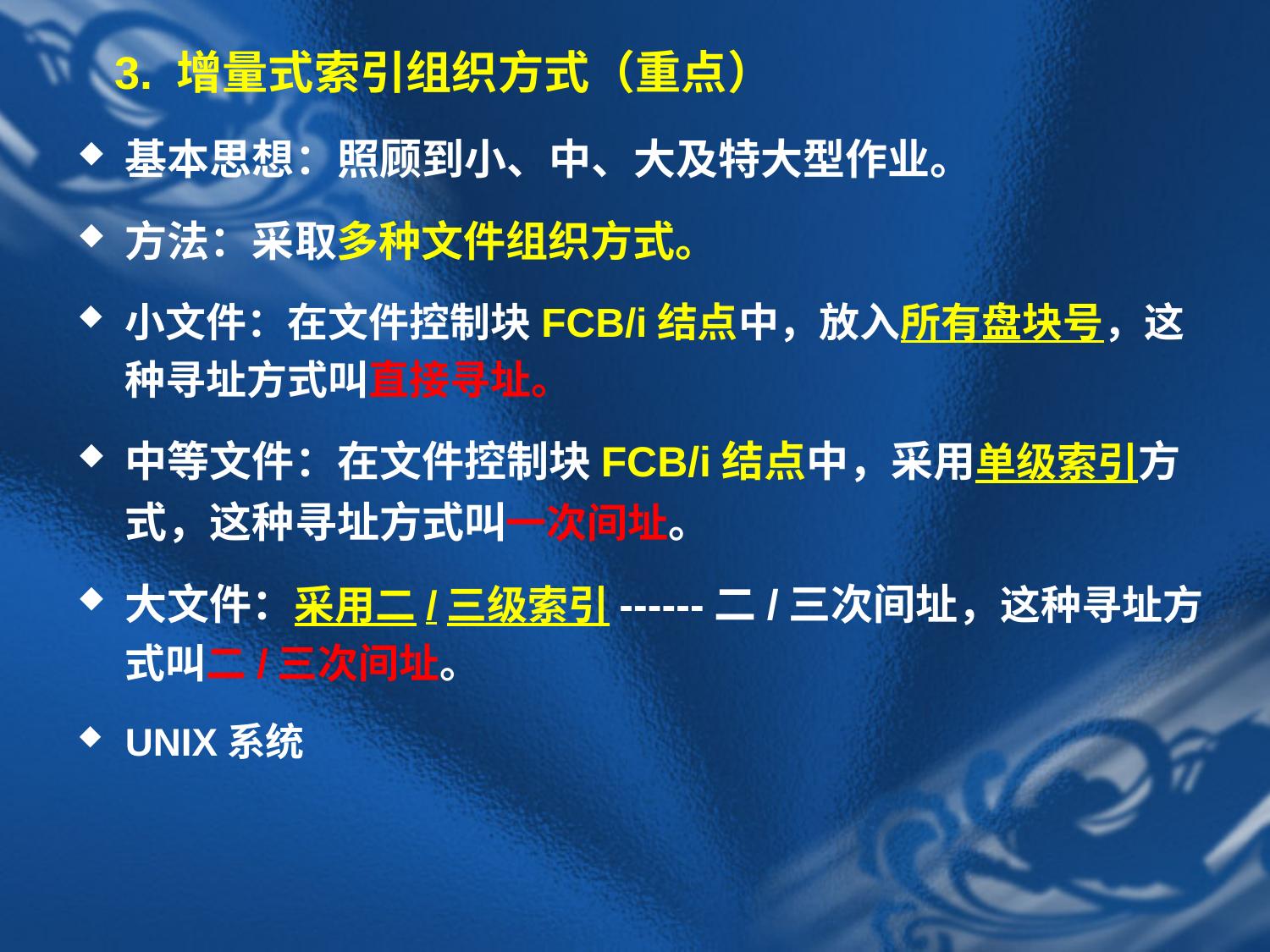

# 3. 增量式索引组织方式（重点）
基本思想：照顾到小、中、大及特大型作业。
方法：采取多种文件组织方式。
小文件：在文件控制块FCB/i结点中，放入所有盘块号，这种寻址方式叫直接寻址。
中等文件：在文件控制块FCB/i结点中，采用单级索引方式，这种寻址方式叫一次间址。
大文件：采用二/三级索引------二/三次间址，这种寻址方式叫二/三次间址。
UNIX系统